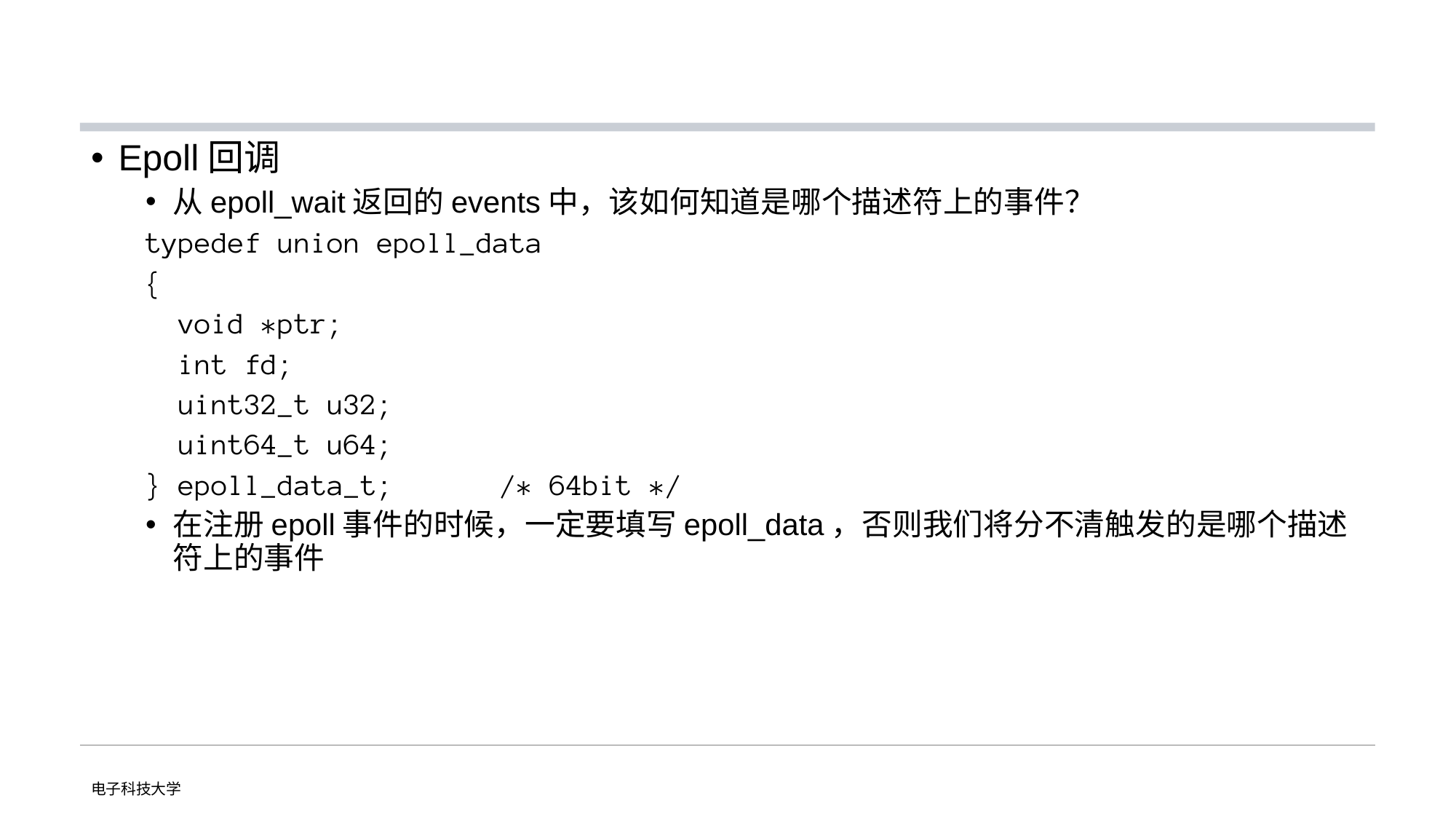

#
Epoll回调
从epoll_wait返回的events中，该如何知道是哪个描述符上的事件？
typedef union epoll_data
{
  void *ptr;
  int fd;
  uint32_t u32;
  uint64_t u64;
} epoll_data_t;	/* 64bit */
在注册epoll事件的时候，一定要填写epoll_data，否则我们将分不清触发的是哪个描述符上的事件

电子科技大学